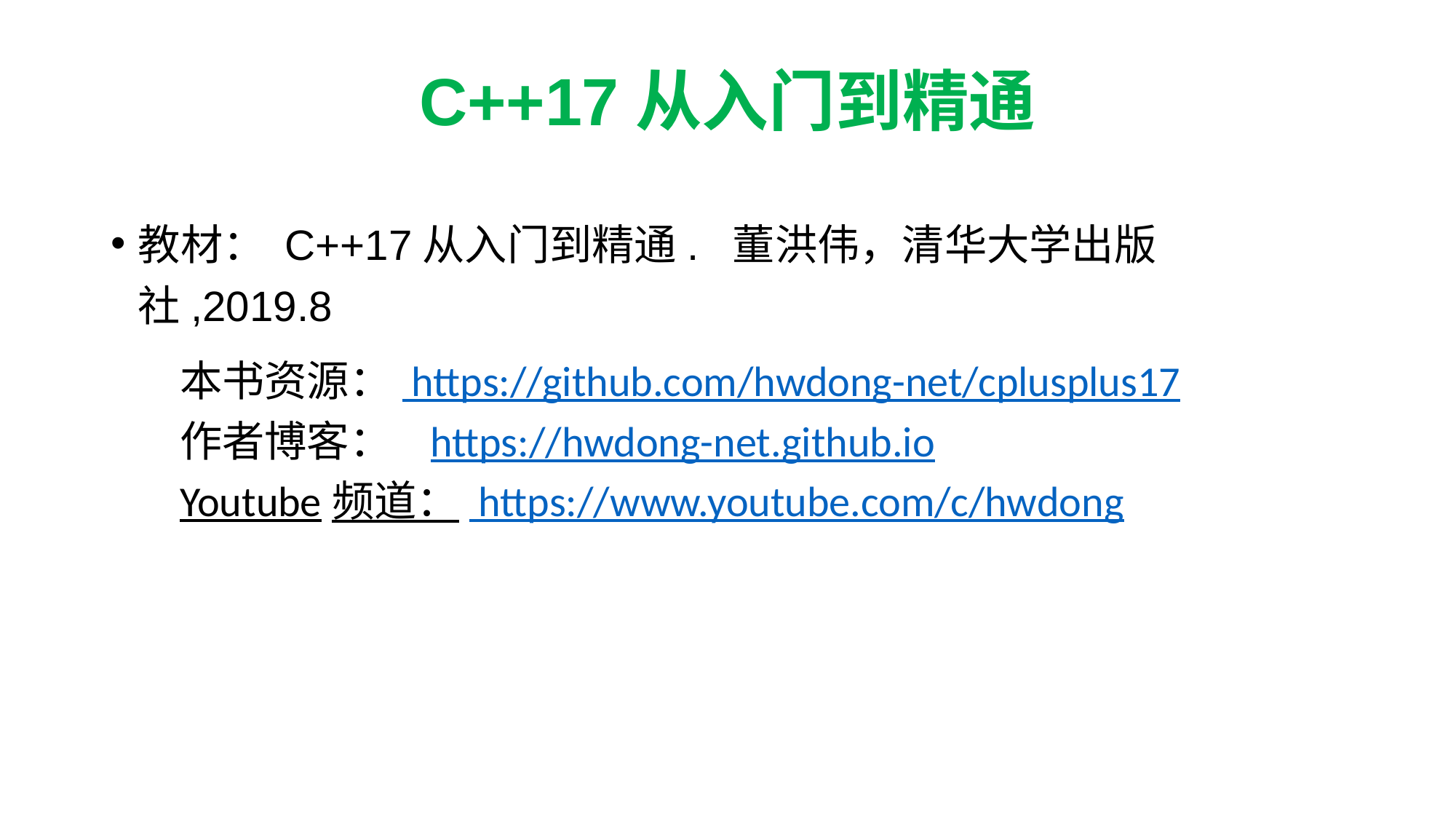

C++17从入门到精通
教材： C++17从入门到精通.  董洪伟，清华大学出版社,2019.8
本书资源： https://github.com/hwdong-net/cplusplus17
作者博客：   https://hwdong-net.github.io
Youtube频道： https://www.youtube.com/c/hwdong